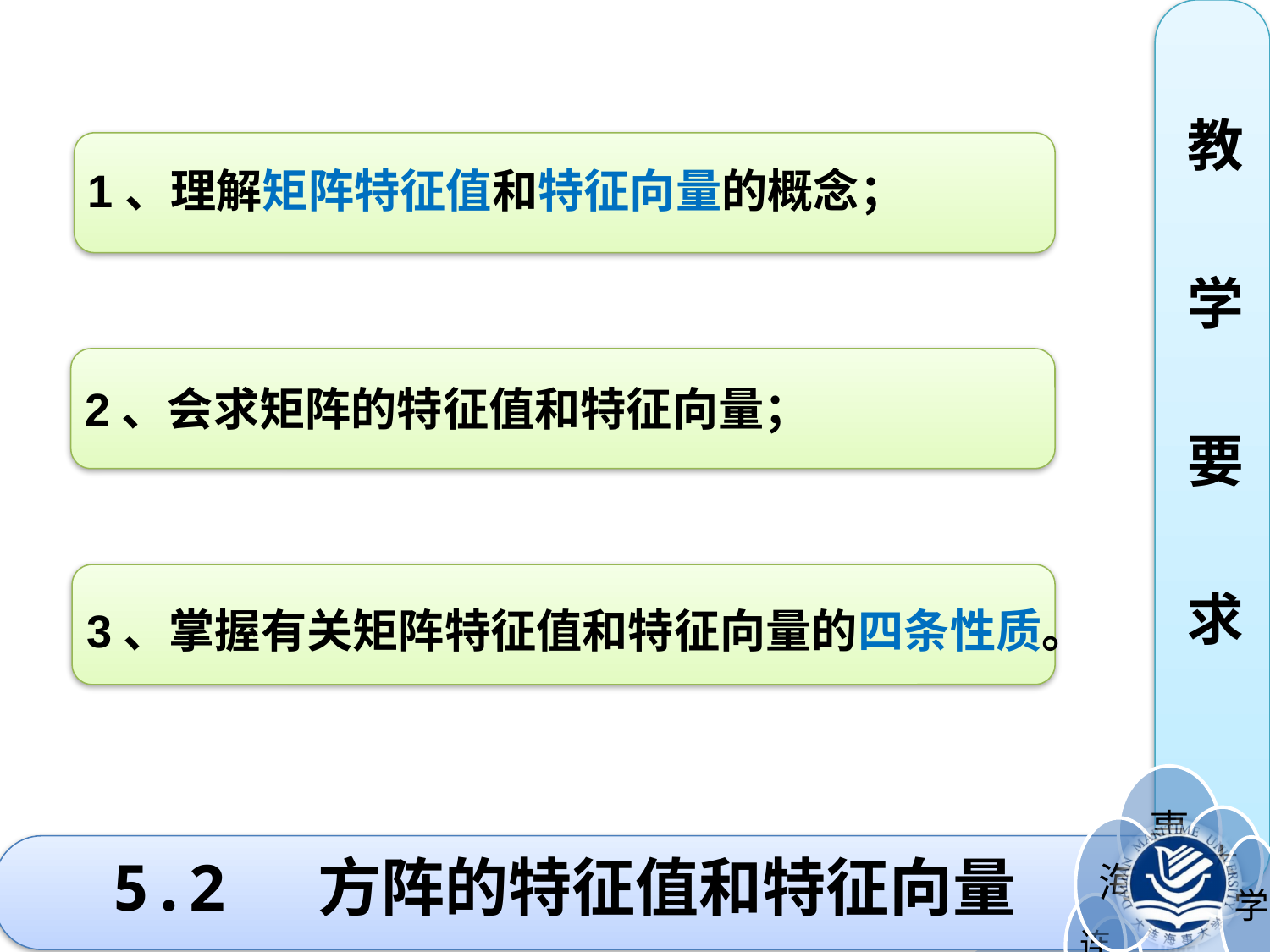

教

学

要

求

1、理解矩阵特征值和特征向量的概念；

2、会求矩阵的特征值和特征向量；

3、掌握有关矩阵特征值和特征向量的四条性质。
5.2  方阵的特征值和特征向量